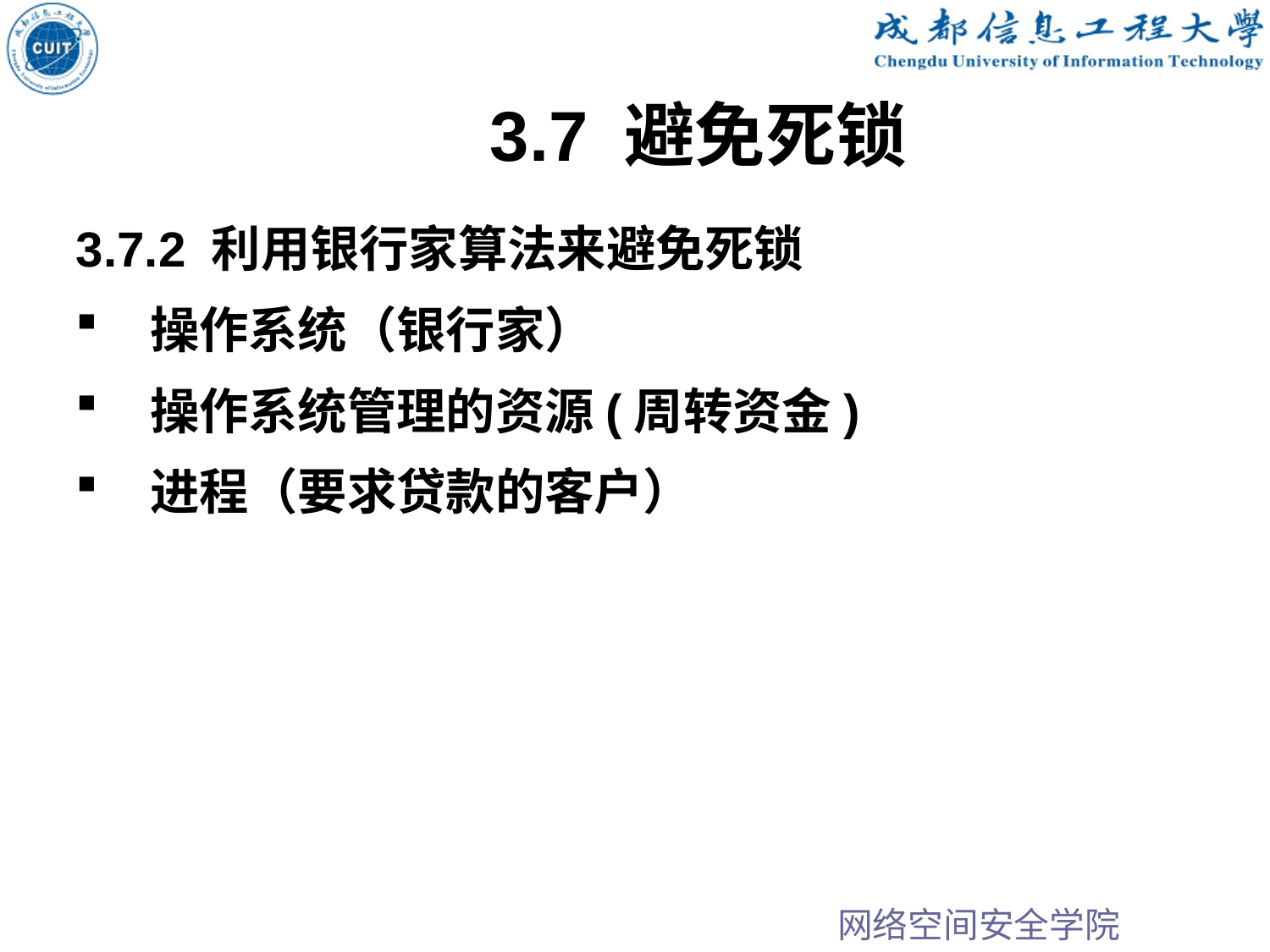

3.7 避免死锁
3.7.2 利用银行家算法来避免死锁
操作系统（银行家）
操作系统管理的资源(周转资金)
进程（要求贷款的客户）